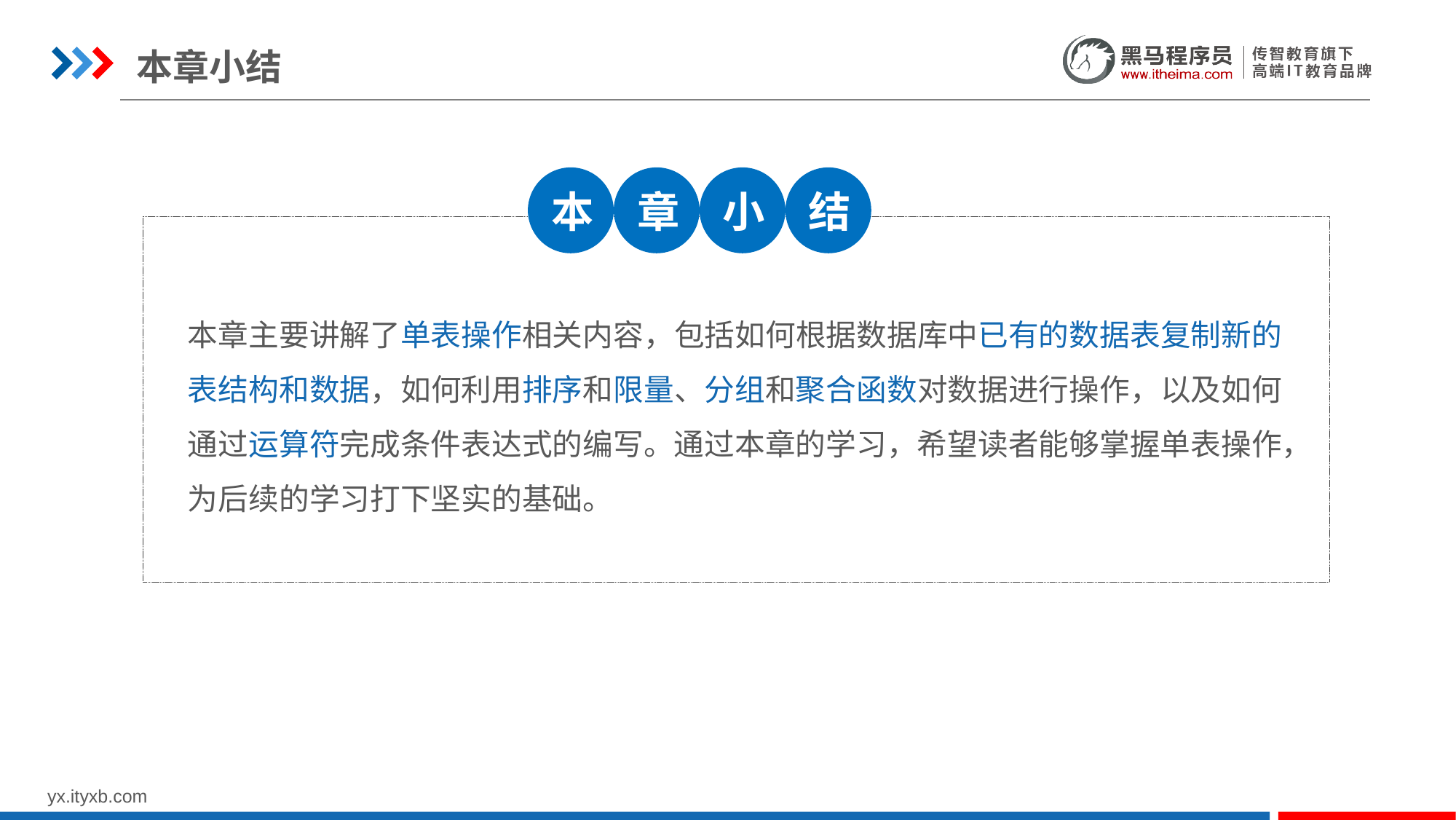

本章小结
本
章
小
结

本章主要讲解了单表操作相关内容，包括如何根据数据库中已有的数据表复制新的表结构和数据，如何利用排序和限量、分组和聚合函数对数据进行操作，以及如何通过运算符完成条件表达式的编写。通过本章的学习，希望读者能够掌握单表操作，为后续的学习打下坚实的基础。